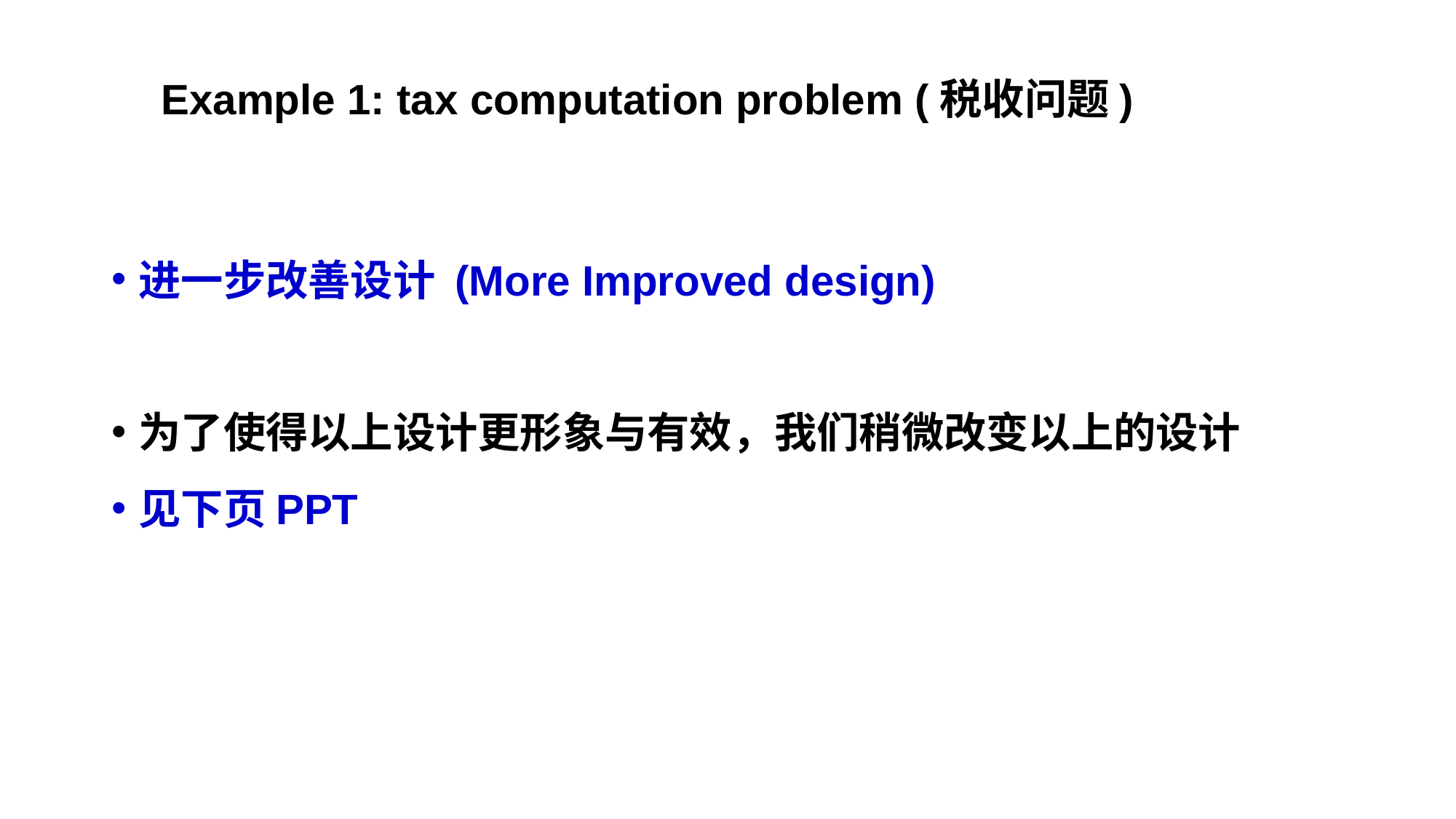

# Example 1: tax computation problem (税收问题)
进一步改善设计 (More Improved design)

为了使得以上设计更形象与有效，我们稍微改变以上的设计
见下页PPT
11